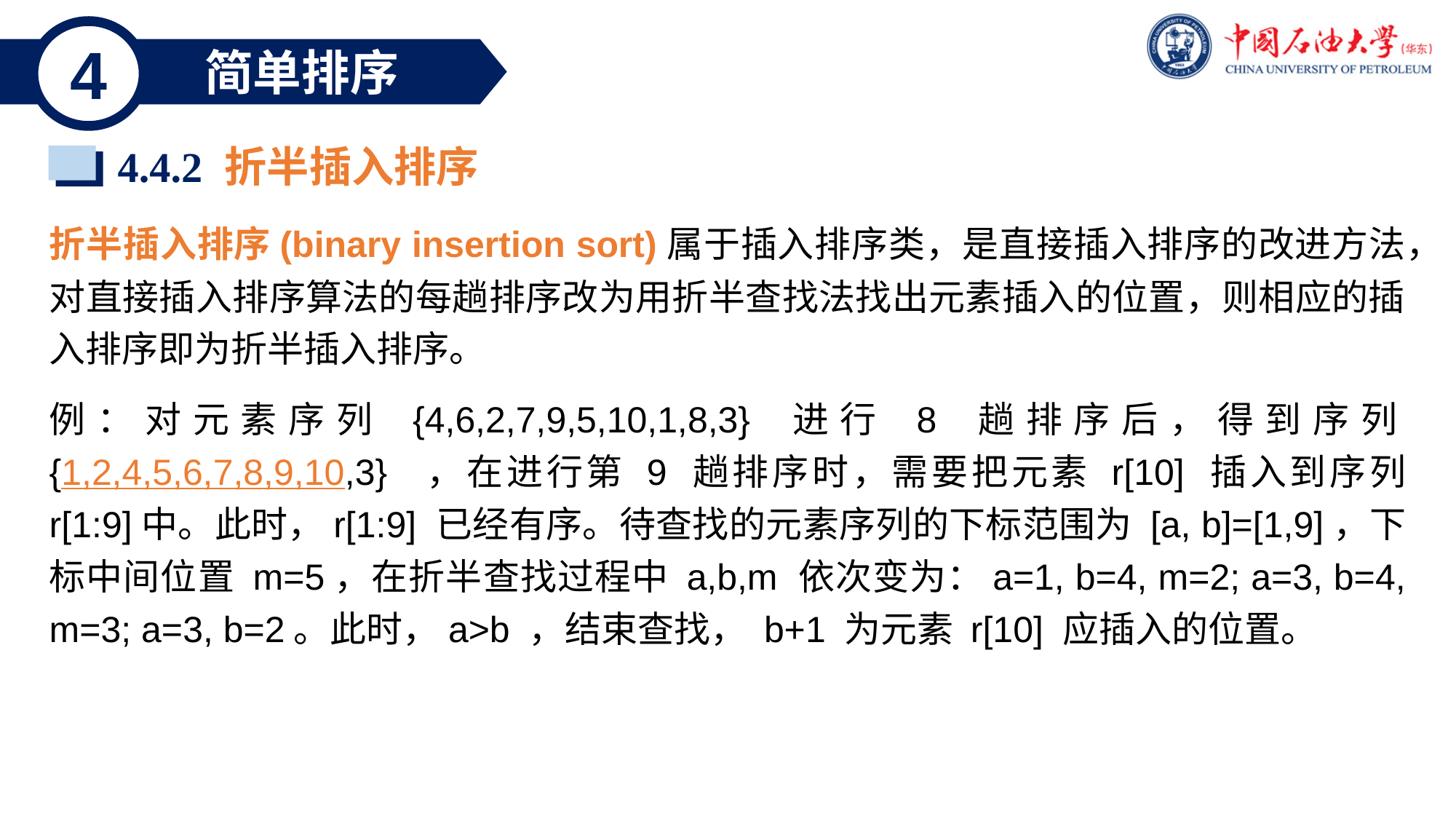

4
简单排序
4.4.2 折半插入排序

折半插入排序(binary insertion sort)属于插入排序类，是直接插入排序的改进方法，对直接插入排序算法的每趟排序改为用折半查找法找出元素插入的位置，则相应的插入排序即为折半插入排序。
例：对元素序列 {4,6,2,7,9,5,10,1,8,3} 进行 8 趟排序后，得到序列{1,2,4,5,6,7,8,9,10,3}  ，在进行第 9 趟排序时，需要把元素 r[10] 插入到序列 r[1:9]中。此时，r[1:9] 已经有序。待查找的元素序列的下标范围为 [a, b]=[1,9]，下标中间位置 m=5，在折半查找过程中 a,b,m 依次变为：a=1, b=4, m=2; a=3, b=4, m=3; a=3, b=2。此时，a>b ，结束查找， b+1 为元素 r[10] 应插入的位置。